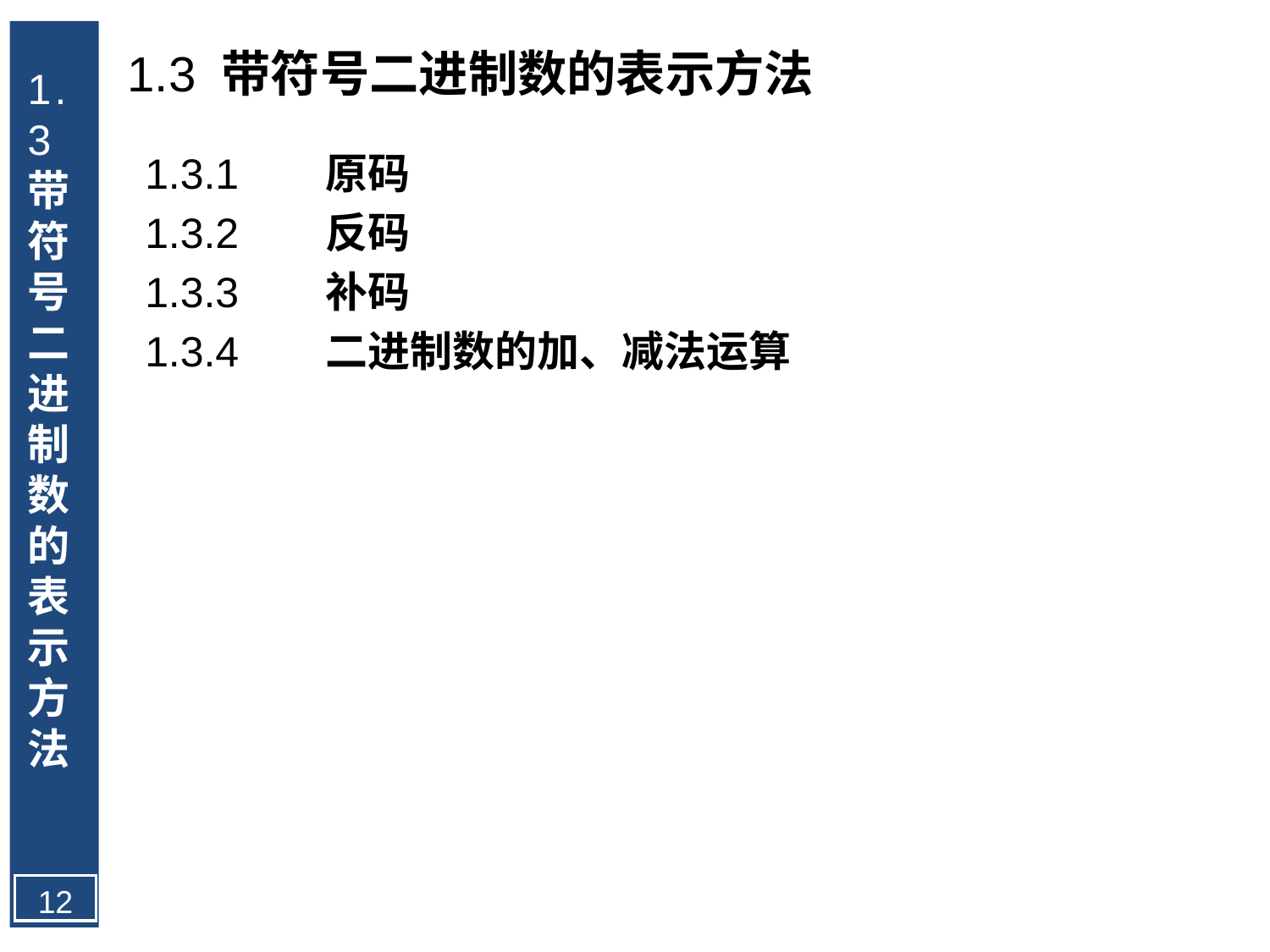

1.3  带符号二进制数的表示方法
1.3 带符号二进制数的表示方法
1.3.1	 原码
1.3.2	 反码
1.3.3	 补码
1.3.4	 二进制数的加、减法运算
12